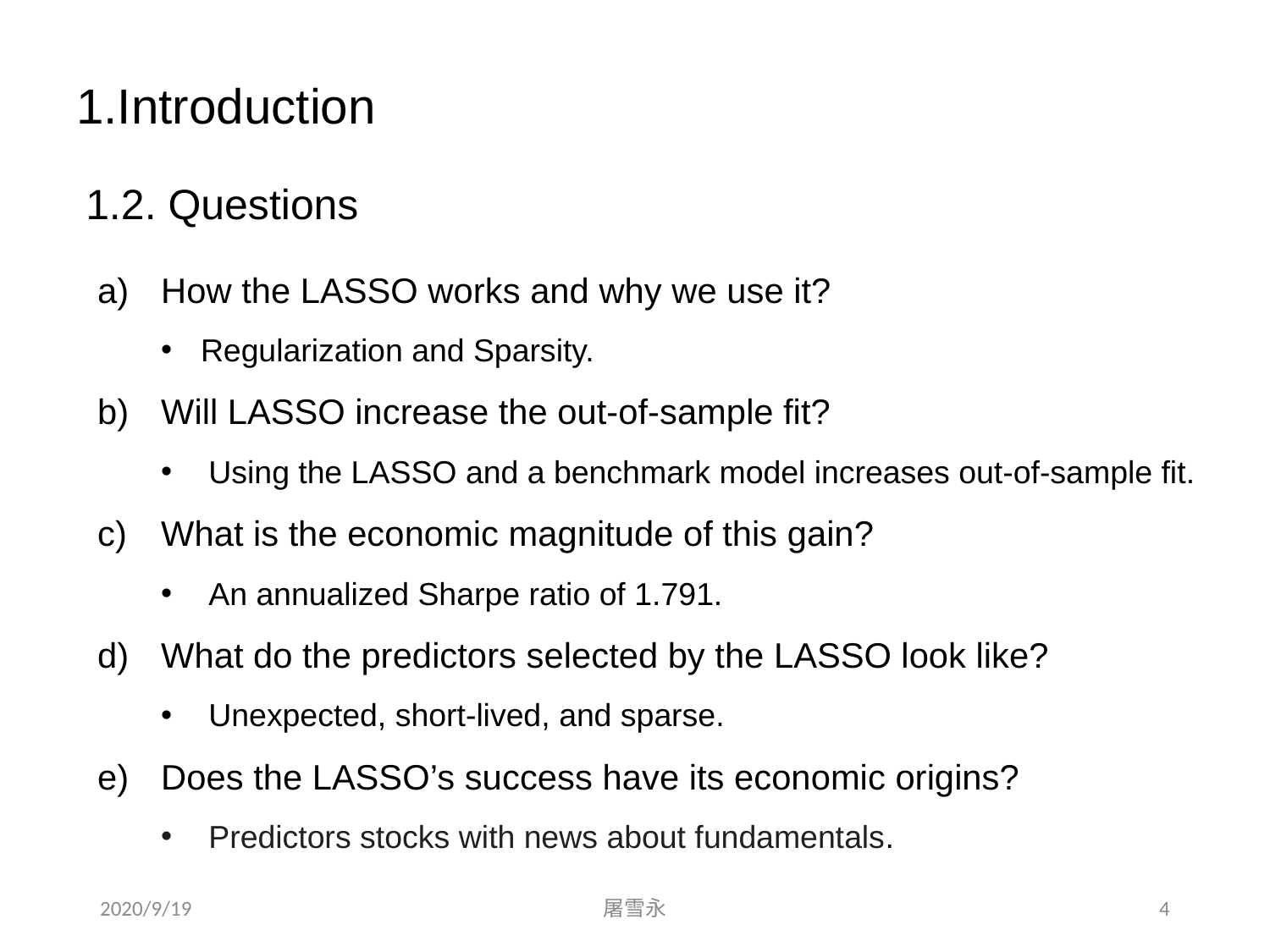

# 1.Introduction
1.2. Questions
How the LASSO works and why we use it?
Regularization and Sparsity.
Will LASSO increase the out-of-sample fit?
Using the LASSO and a benchmark model increases out-of-sample fit.
What is the economic magnitude of this gain?
An annualized Sharpe ratio of 1.791.
What do the predictors selected by the LASSO look like?
Unexpected, short-lived, and sparse.
Does the LASSO’s success have its economic origins?
Predictors stocks with news about fundamentals.

2020/9/19
屠雪永
4